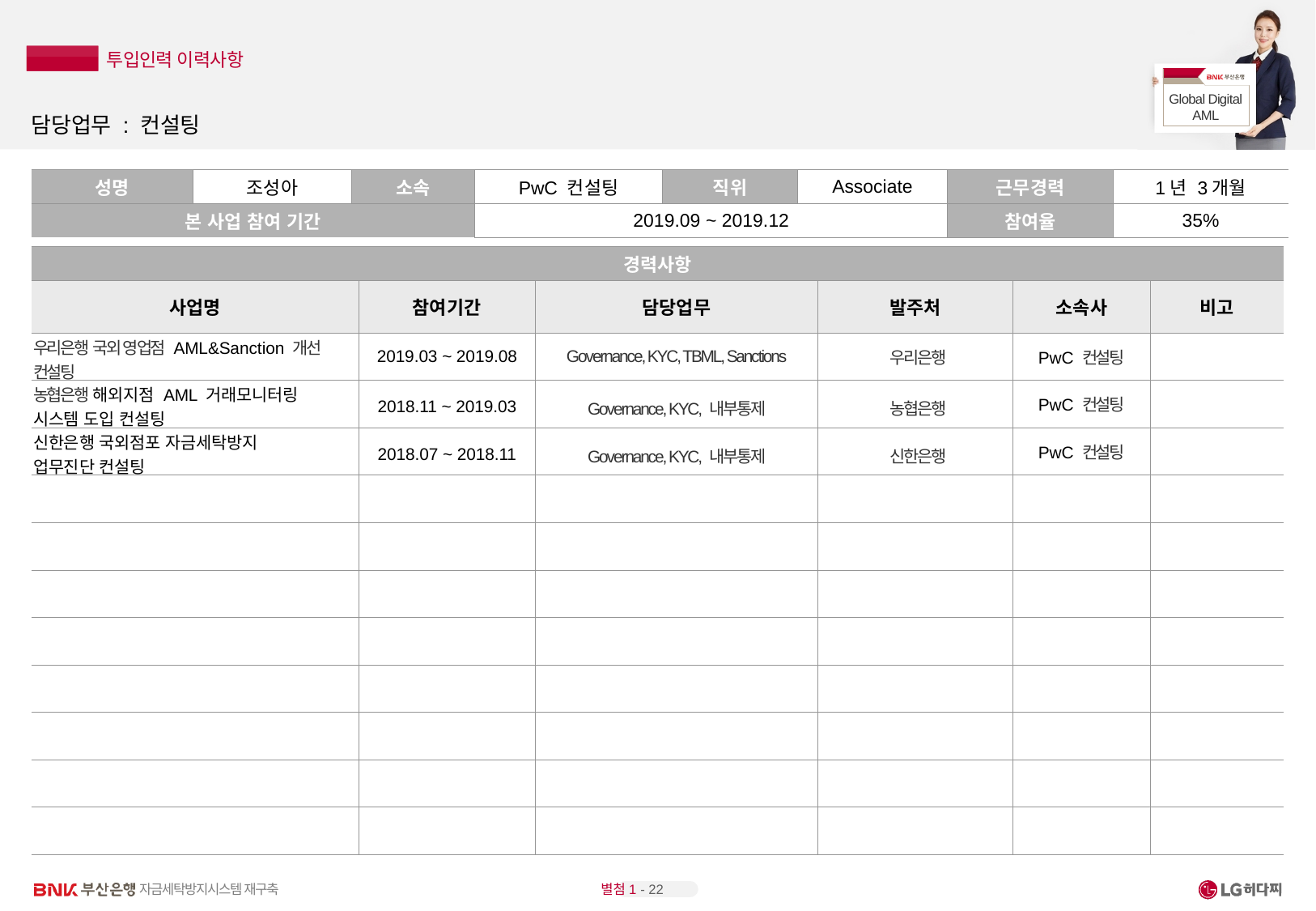

별첨1
투입인력 이력사항
# 담당업무 : 컨설팅
| 성명 | 조성아 | 소속 | PwC 컨설팅 | 직위 | Associate | 근무경력 | 1년 3개월 |
| --- | --- | --- | --- | --- | --- | --- | --- |
| 본 사업 참여 기간 |  |  | 2019.09 ~ 2019.12 |  |  | 참여율 | 35% |
| 경력사항 |  |  |  |  |  |
| --- | --- | --- | --- | --- | --- |
| 사업명 | 참여기간 | 담당업무 | 발주처 | 소속사 | 비고 |
| 우리은행 국외 영업점 AML&Sanction 개선 컨설팅 | 2019.03 ~ 2019.08 | Governance, KYC, TBML, Sanctions | 우리은행 | PwC 컨설팅 |  |
| 농협은행 해외지점 AML 거래모니터링 시스템 도입 컨설팅 | 2018.11 ~ 2019.03 | Governance, KYC, 내부통제 | 농협은행 | PwC 컨설팅 |  |
| 신한은행 국외점포 자금세탁방지 업무진단 컨설팅 | 2018.07 ~ 2018.11 | Governance, KYC, 내부통제 | 신한은행 | PwC 컨설팅 |  |
|  |  |  |  |  |  |
|  |  |  |  |  |  |
|  |  |  |  |  |  |
|  |  |  |  |  |  |
|  |  |  |  |  |  |
|  |  |  |  |  |  |
|  |  |  |  |  |  |
|  |  |  |  |  |  |
별첨1 - 22